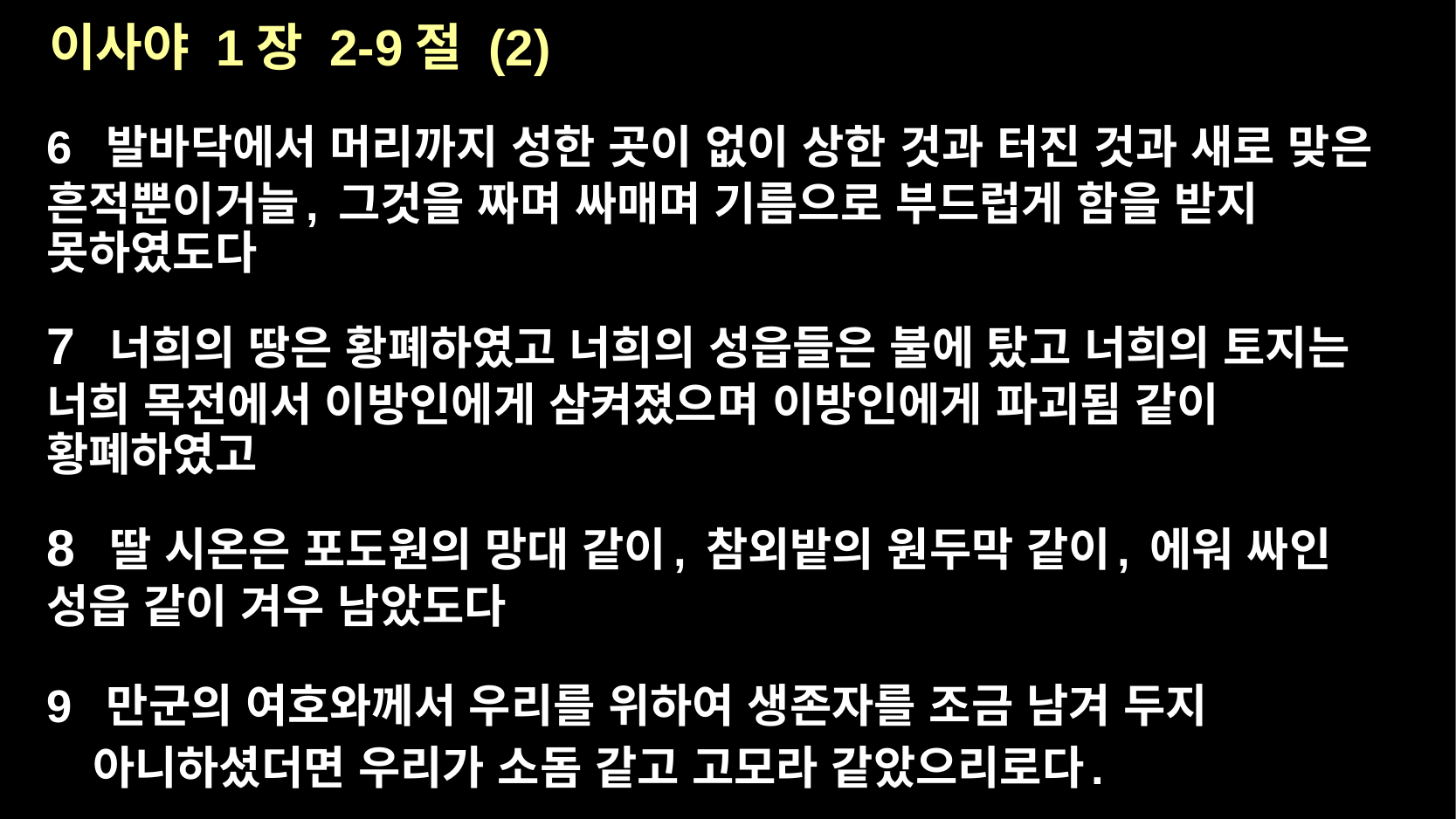

# 이사야 1장 2-9절 (2)
6 발바닥에서 머리까지 성한 곳이 없이 상한 것과 터진 것과 새로 맞은 흔적뿐이거늘, 그것을 짜며 싸매며 기름으로 부드럽게 함을 받지 못하였도다
7 너희의 땅은 황폐하였고 너희의 성읍들은 불에 탔고 너희의 토지는 너희 목전에서 이방인에게 삼켜졌으며 이방인에게 파괴됨 같이 황폐하였고
8 딸 시온은 포도원의 망대 같이, 참외밭의 원두막 같이, 에워 싸인 성읍 같이 겨우 남았도다
9 만군의 여호와께서 우리를 위하여 생존자를 조금 남겨 두지 아니하셨더면 우리가 소돔 같고 고모라 같았으리로다.